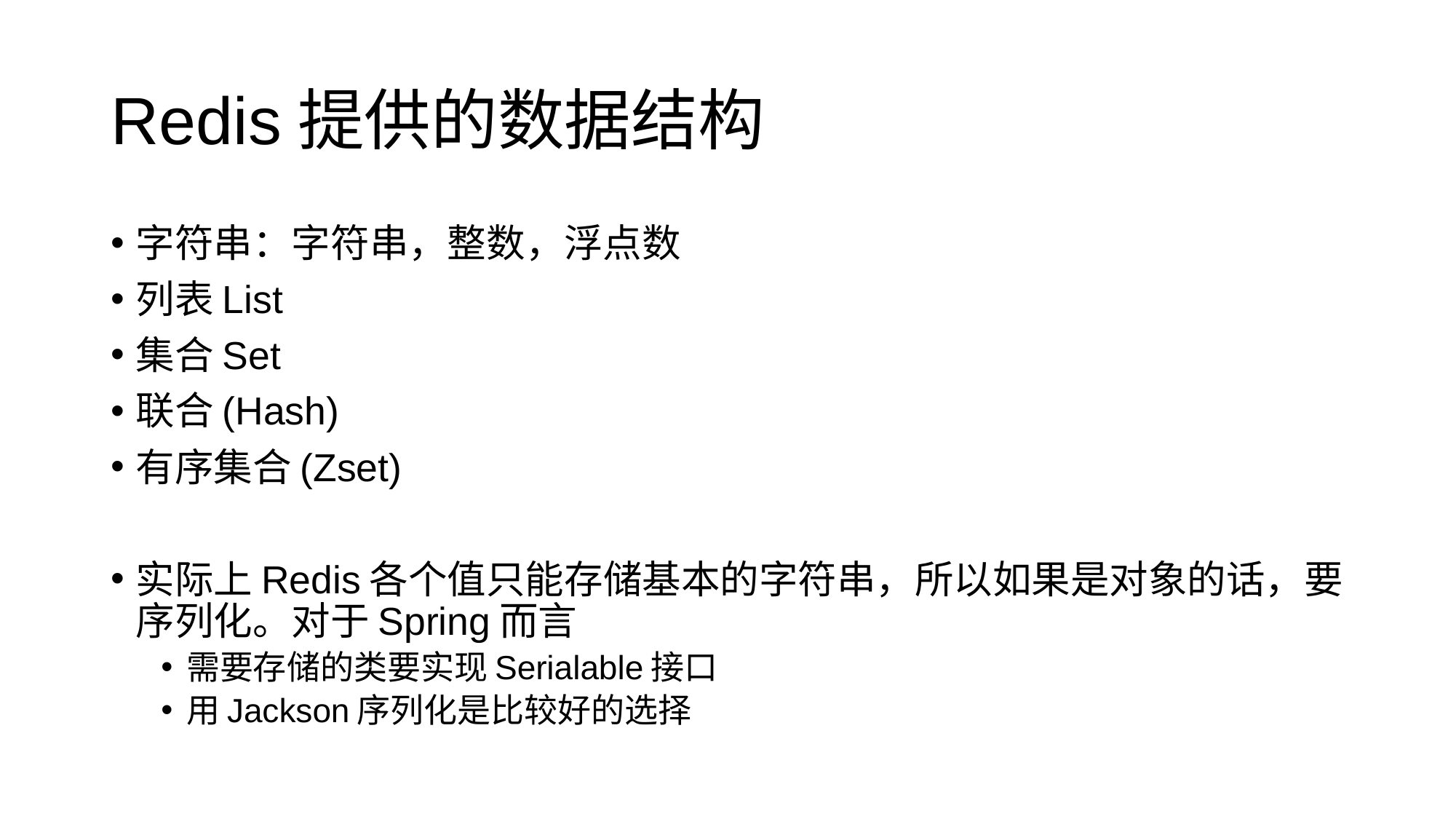

# Redis提供的数据结构
字符串：字符串，整数，浮点数
列表List
集合Set
联合(Hash)
有序集合(Zset)

实际上Redis各个值只能存储基本的字符串，所以如果是对象的话，要序列化。对于Spring而言
需要存储的类要实现Serialable接口
用Jackson序列化是比较好的选择